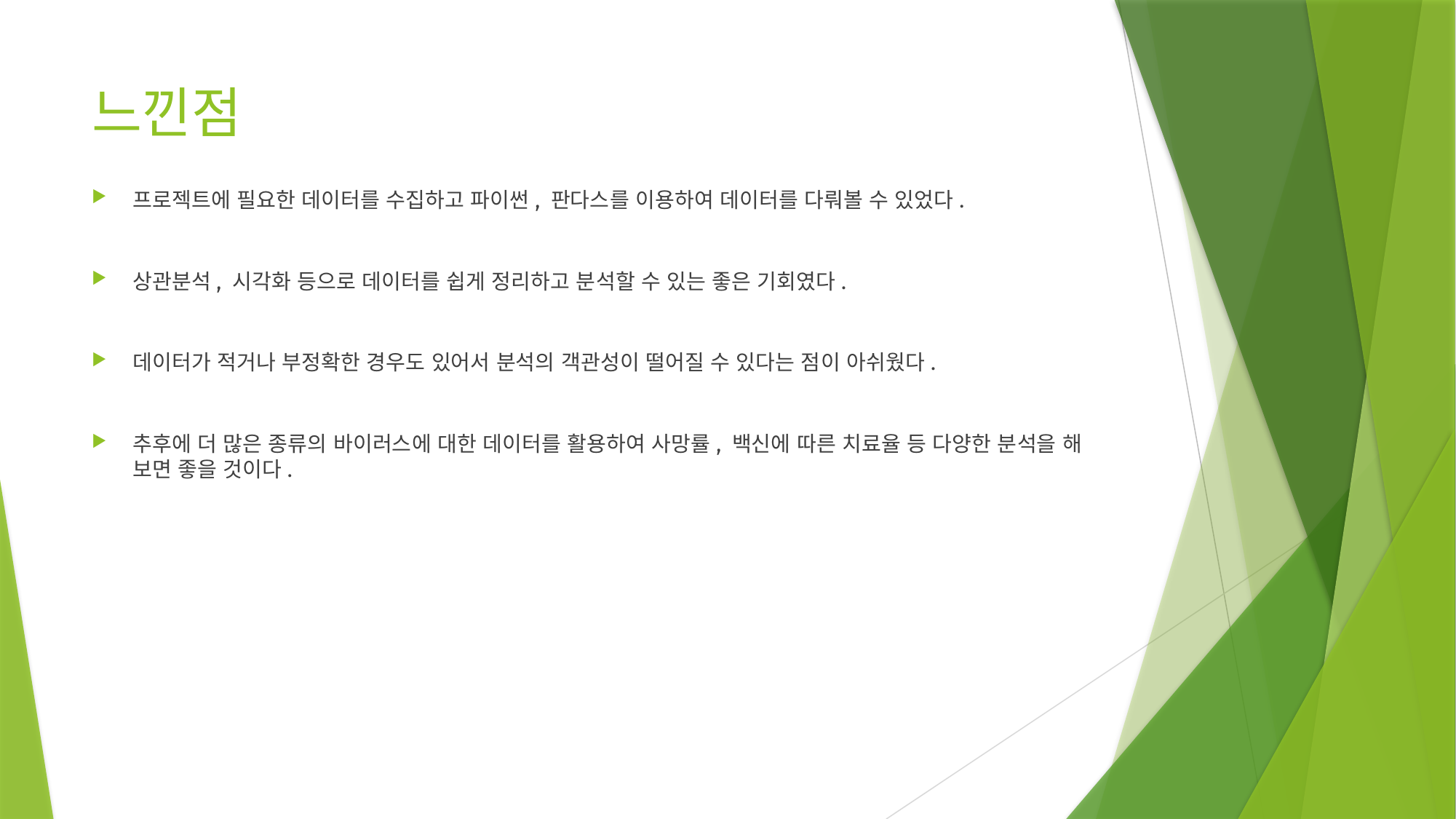

# 느낀점
프로젝트에 필요한 데이터를 수집하고 파이썬, 판다스를 이용하여 데이터를 다뤄볼 수 있었다.

상관분석, 시각화 등으로 데이터를 쉽게 정리하고 분석할 수 있는 좋은 기회였다.

데이터가 적거나 부정확한 경우도 있어서 분석의 객관성이 떨어질 수 있다는 점이 아쉬웠다.

추후에 더 많은 종류의 바이러스에 대한 데이터를 활용하여 사망률, 백신에 따른 치료율 등 다양한 분석을 해 보면 좋을 것이다.